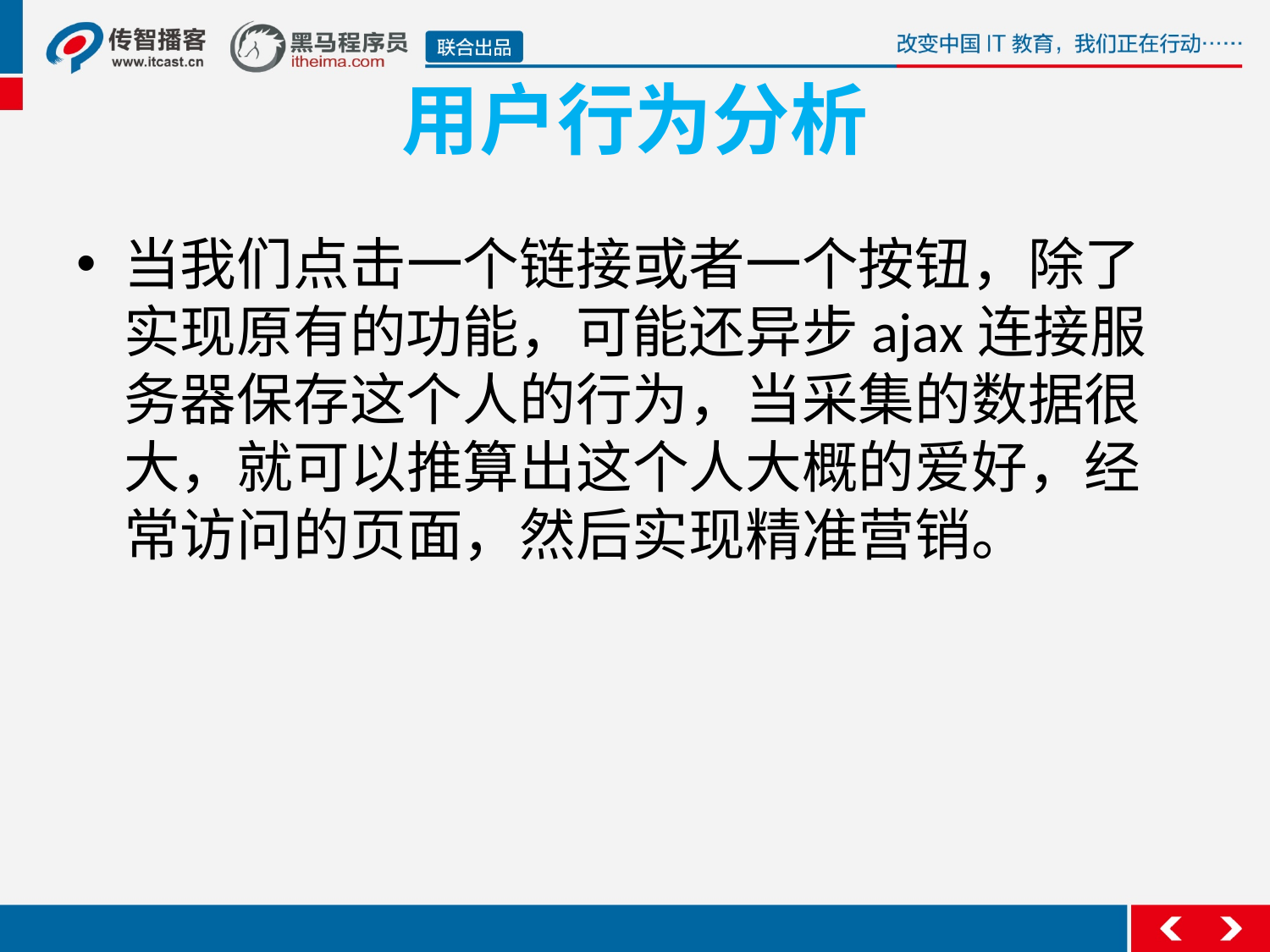

# 用户行为分析
当我们点击一个链接或者一个按钮，除了实现原有的功能，可能还异步ajax连接服务器保存这个人的行为，当采集的数据很大，就可以推算出这个人大概的爱好，经常访问的页面，然后实现精准营销。